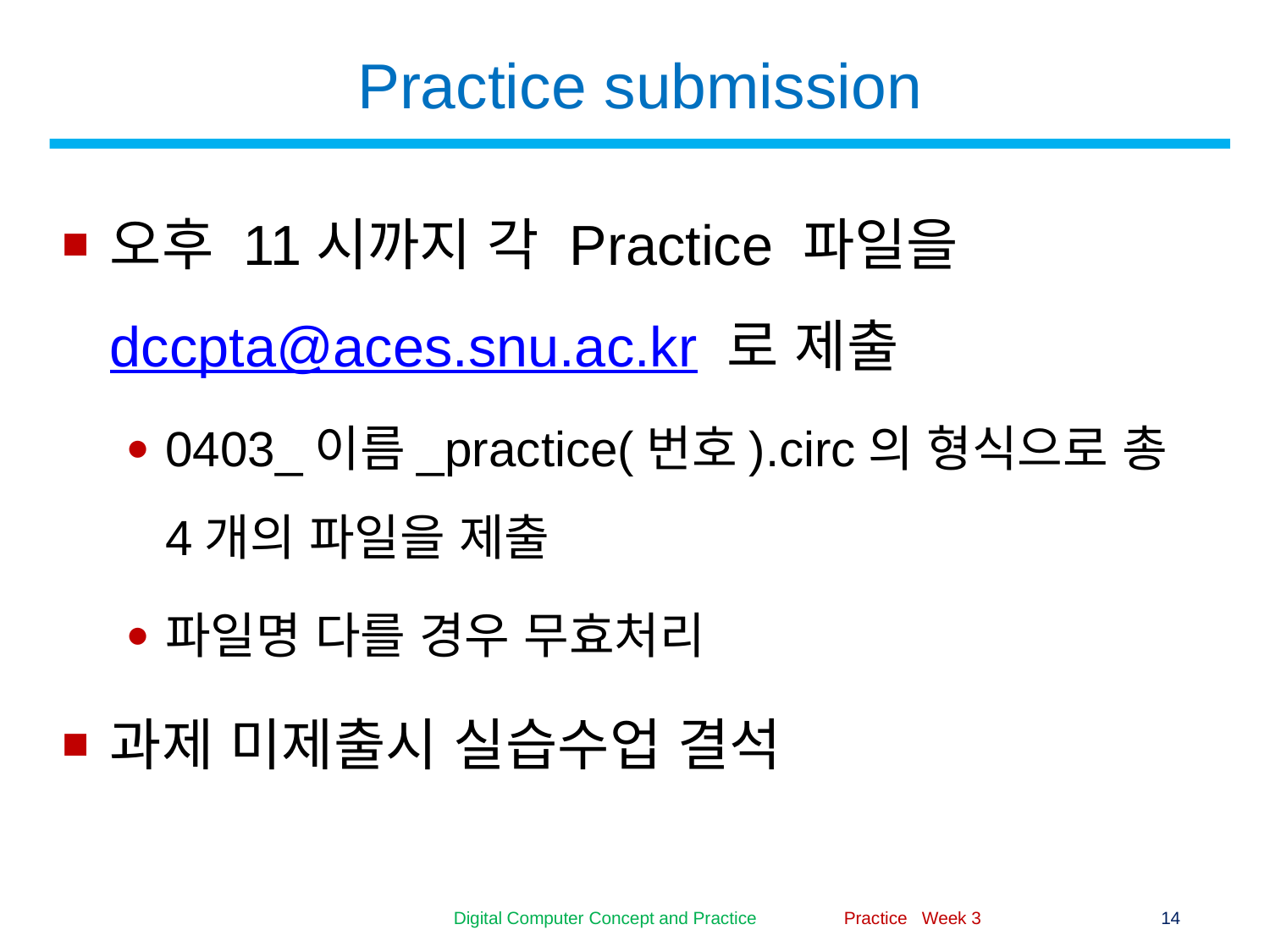

# Practice submission
오후 11시까지 각 Practice 파일을 dccpta@aces.snu.ac.kr 로 제출
0403_이름_practice(번호).circ의 형식으로 총 4개의 파일을 제출
파일명 다를 경우 무효처리
과제 미제출시 실습수업 결석